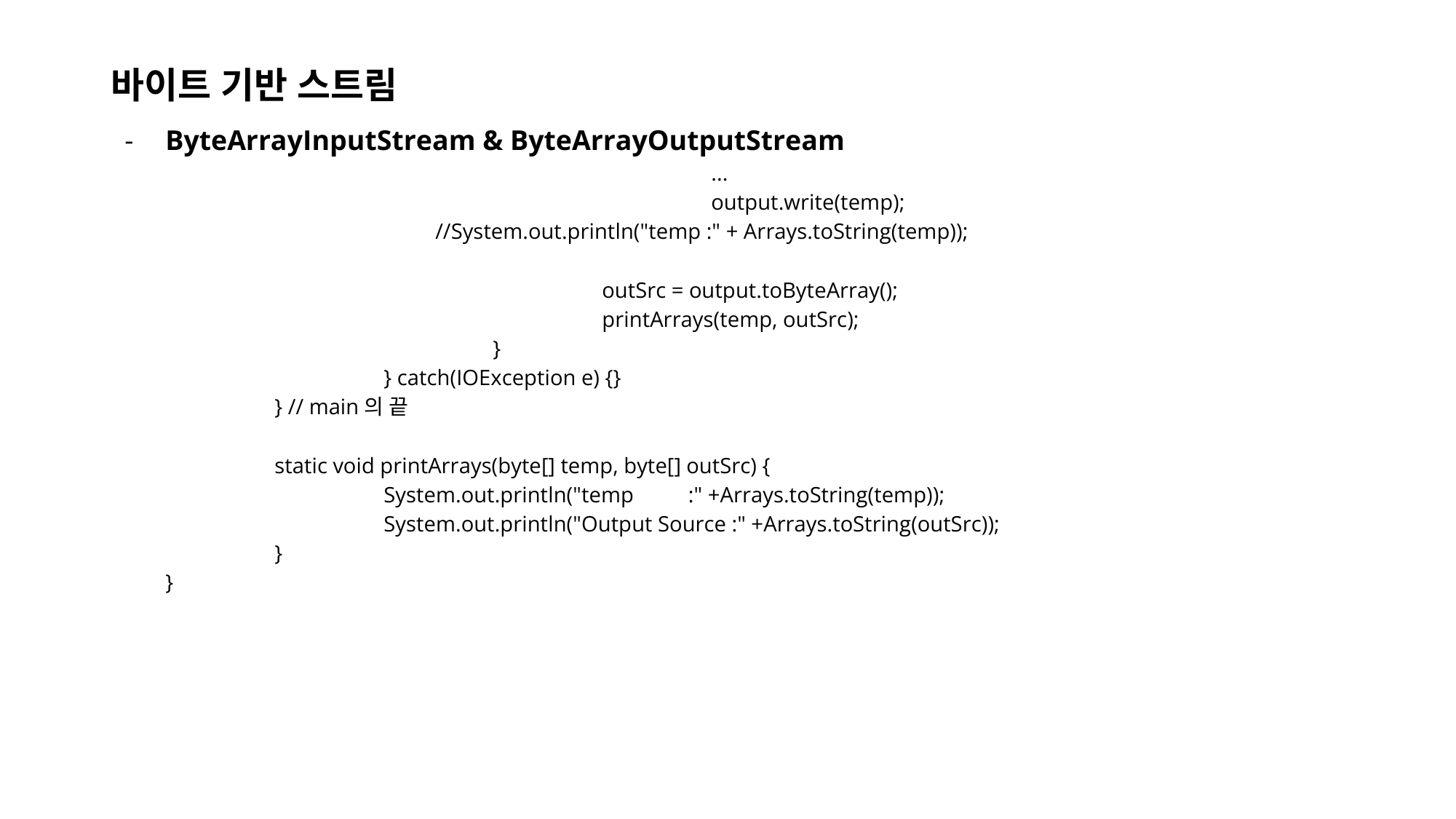

바이트 기반 스트림

ByteArrayInputStream & ByteArrayOutputStream
					...
					output.write(temp);
//System.out.println("temp :" + Arrays.toString(temp));

				outSrc = output.toByteArray();
				printArrays(temp, outSrc);
			}
		} catch(IOException e) {}
	} // main의 끝

	static void printArrays(byte[] temp, byte[] outSrc) {
		System.out.println("temp          :" +Arrays.toString(temp));
		System.out.println("Output Source :" +Arrays.toString(outSrc));
	}
}